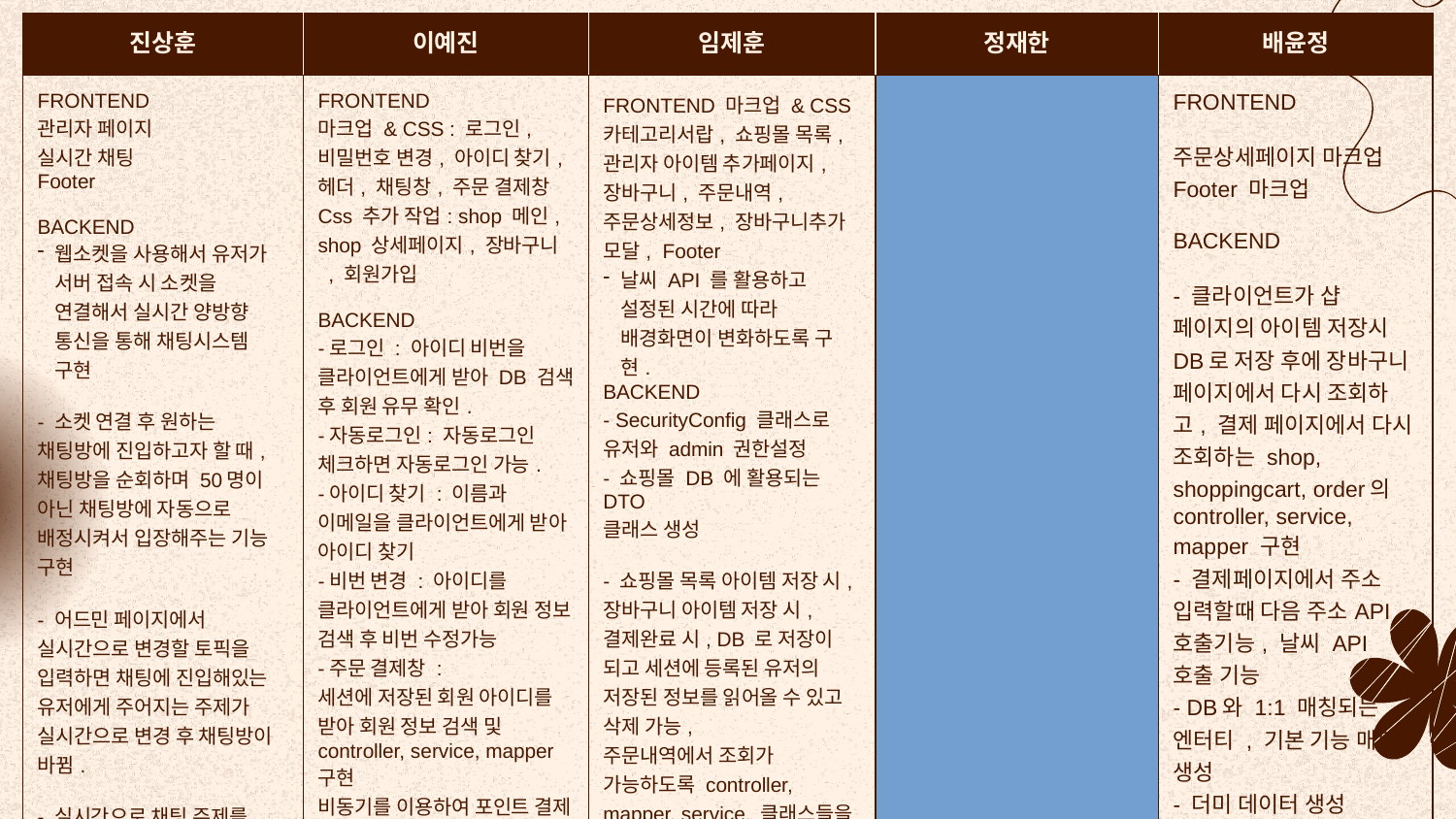

| 진상훈 | 이예진 | 임제훈 |  | 정재한 | 배윤정 |
| --- | --- | --- | --- | --- | --- |
| FRONTEND 관리자 페이지 실시간 채팅 Footer BACKEND 웹소켓을 사용해서 유저가 서버 접속 시 소켓을 연결해서 실시간 양방향 통신을 통해 채팅시스템 구현 - 소켓 연결 후 원하는 채팅방에 진입하고자 할 때, 채팅방을 순회하며 50명이 아닌 채팅방에 자동으로 배정시켜서 입장해주는 기능 구현 - 어드민 페이지에서 실시간으로 변경할 토픽을 입력하면 채팅에 진입해있는 유저에게 주어지는 주제가 실시간으로 변경 후 채팅방이 바뀜. - 실시간으로 채팅 주제를 생성한 후 데이터베이스에 들어가는 기능 구현 | FRONTEND 마크업 & CSS : 로그인, 비밀번호 변경, 아이디 찾기, 헤더, 채팅창, 주문 결제창 Css 추가 작업: shop 메인, shop 상세페이지, 장바구니 , 회원가입 BACKEND -로그인 : 아이디 비번을 클라이언트에게 받아 DB 검색 후 회원 유무 확인. -자동로그인: 자동로그인 체크하면 자동로그인 가능. -아이디 찾기 : 이름과 이메일을 클라이언트에게 받아 아이디 찾기 -비번 변경 : 아이디를 클라이언트에게 받아 회원 정보 검색 후 비번 수정가능 -주문 결제창 : 세션에 저장된 회원 아이디를 받아 회원 정보 검색 및 controller, service, mapper 구현 비동기를 이용하여 포인트 결제 확인. | FRONTEND 마크업 & CSS 카테고리서랍, 쇼핑몰 목록, 관리자 아이템 추가페이지, 장바구니, 주문내역, 주문상세정보, 장바구니추가 모달, Footer 날씨 API 를 활용하고 설정된 시간에 따라 배경화면이 변화하도록 구현. BACKEND - SecurityConfig 클래스로 유저와 admin 권한설정 - 쇼핑몰 DB 에 활용되는 DTO 클래스 생성 - 쇼핑몰 목록 아이템 저장 시, 장바구니 아이템 저장 시, 결제완료 시, DB 로 저장이 되고 세션에 등록된 유저의 저장된 정보를 읽어올 수 있고 삭제 가능, 주문내역에서 조회가 가능하도록 controller, mapper, service, 클래스들을 통해 기능구현. util을 활용한 이미지 업로딩 기능 구현 디자인 및 배경 레퍼런스 서칭 |  | FRONTEND 주문상세페이지 마크업 Footer 마크업 BACKEND - 클라이언트가 샵 페이지의 아이템 저장시 DB로 저장 후에 장바구니 페이지에서 다시 조회하고, 결제 페이지에서 다시 조회하는 shop, shoppingcart, order의 controller, service, mapper 구현 - 결제페이지에서 주소 입력할때 다음 주소API 호출기능, 날씨 API 호출 기능 - DB와 1:1 매칭되는 엔터티 , 기본 기능 매퍼 생성 - 더미 데이터 생성 - 배경화면으로 사용할 레퍼런스 서칭 | FRONT 마이페이지 JSP & CSS BACKEND 회원가입에서 프로필, 아이디, 비밀번호, 생일, 이메일을 입력받아 회원가입가능 마이페이지에서 충전하고 싶은 금액을 클릭하고 충전버튼을 클릭하면 포인트 충전. 원하는 사진을 선택해 프로필사진으로 변경또는 삭제. 회원정보에서 이름, 생일 이메일을 수정, 현재 비밀번호와 새 비밀번호를 받아 조건만족시 비밀번호 수정, 특정 회원의 회원탈퇴기능 |
|  |  |  |  |  |  |
|  |  |  |  |  |  |